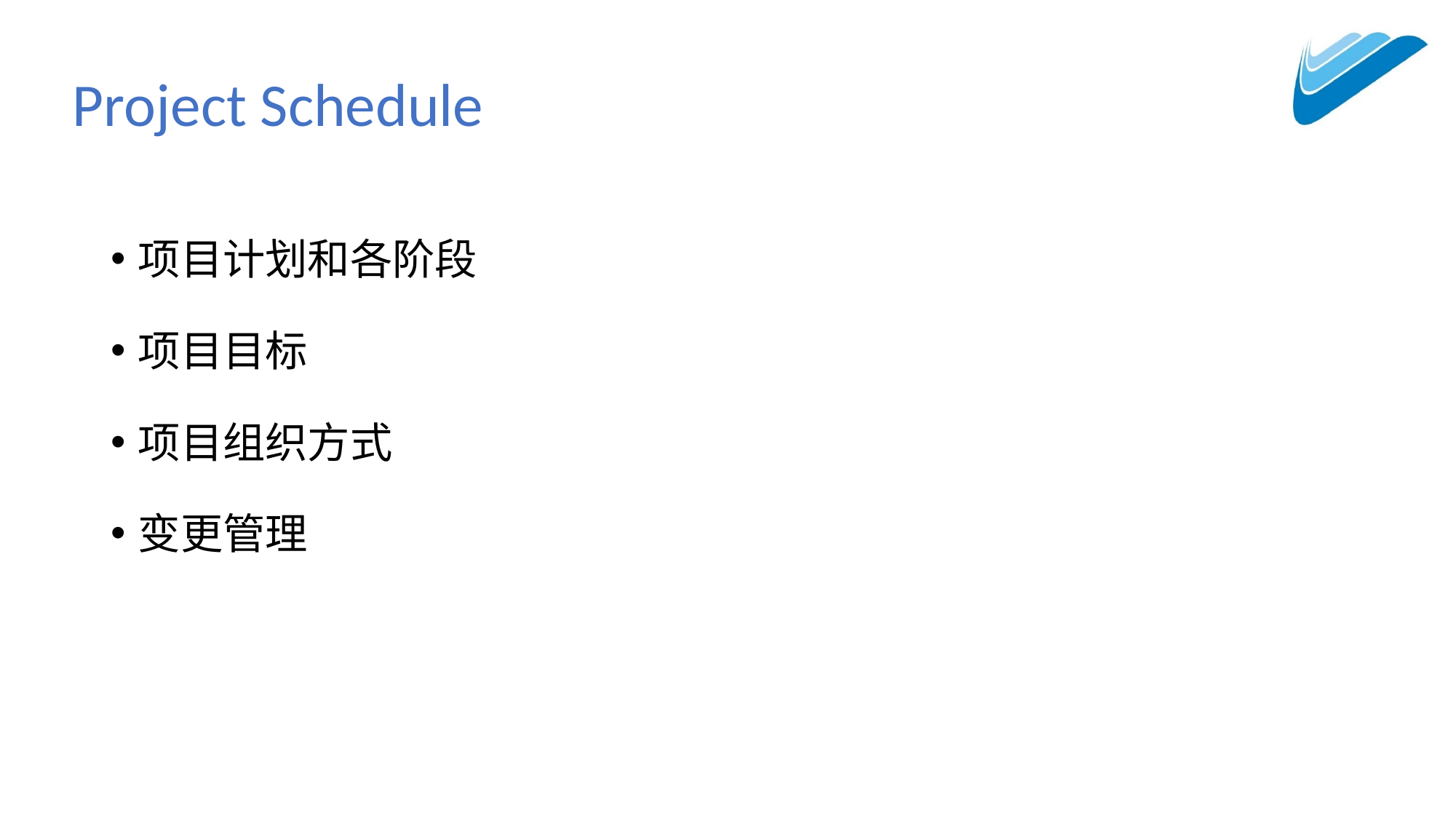

# Project Schedule
项目计划和各阶段
项目目标
项目组织方式
变更管理